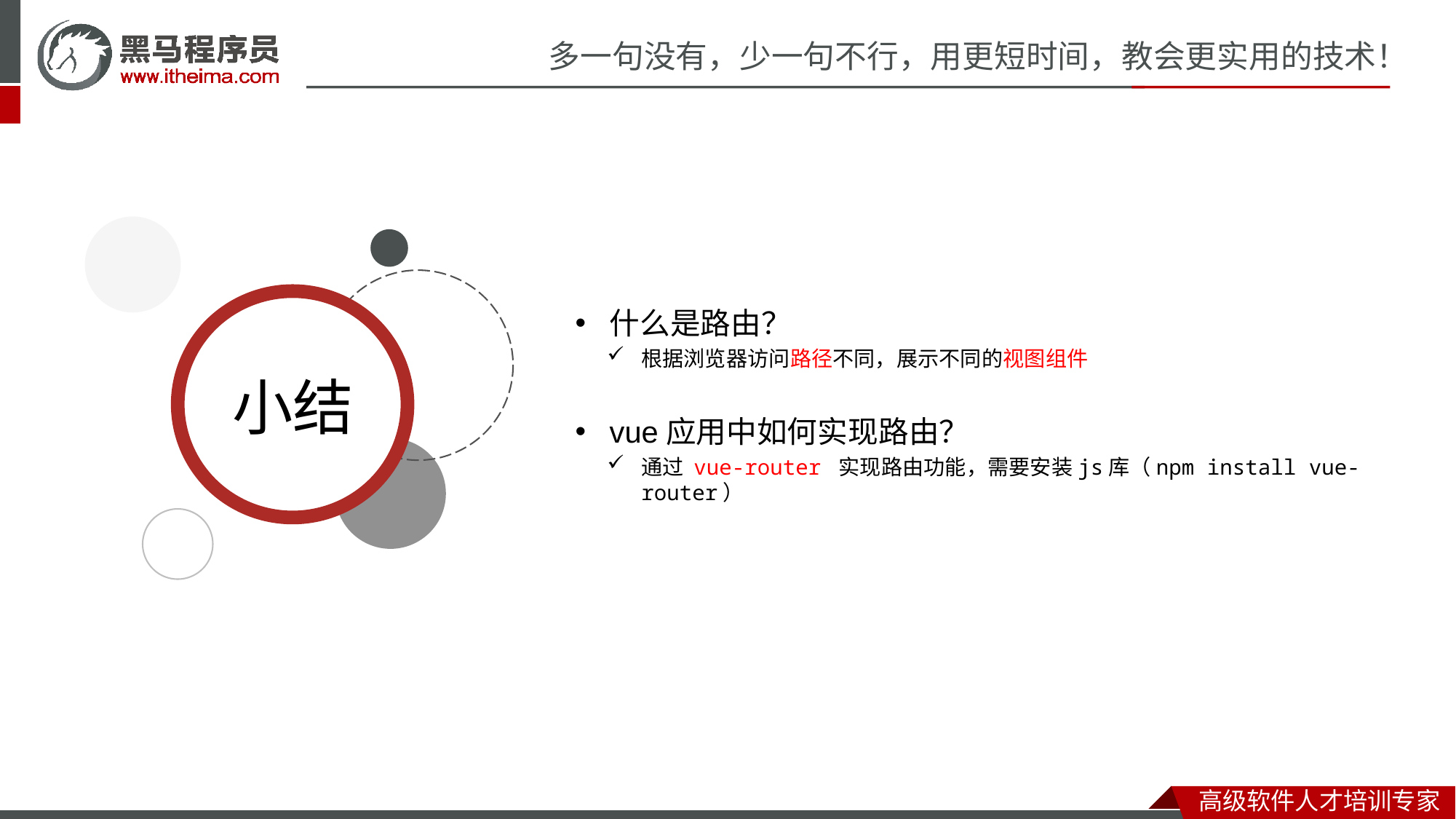

什么是路由？
根据浏览器访问路径不同，展示不同的视图组件
vue应用中如何实现路由？
通过 vue-router 实现路由功能，需要安装js库（npm install vue-router）